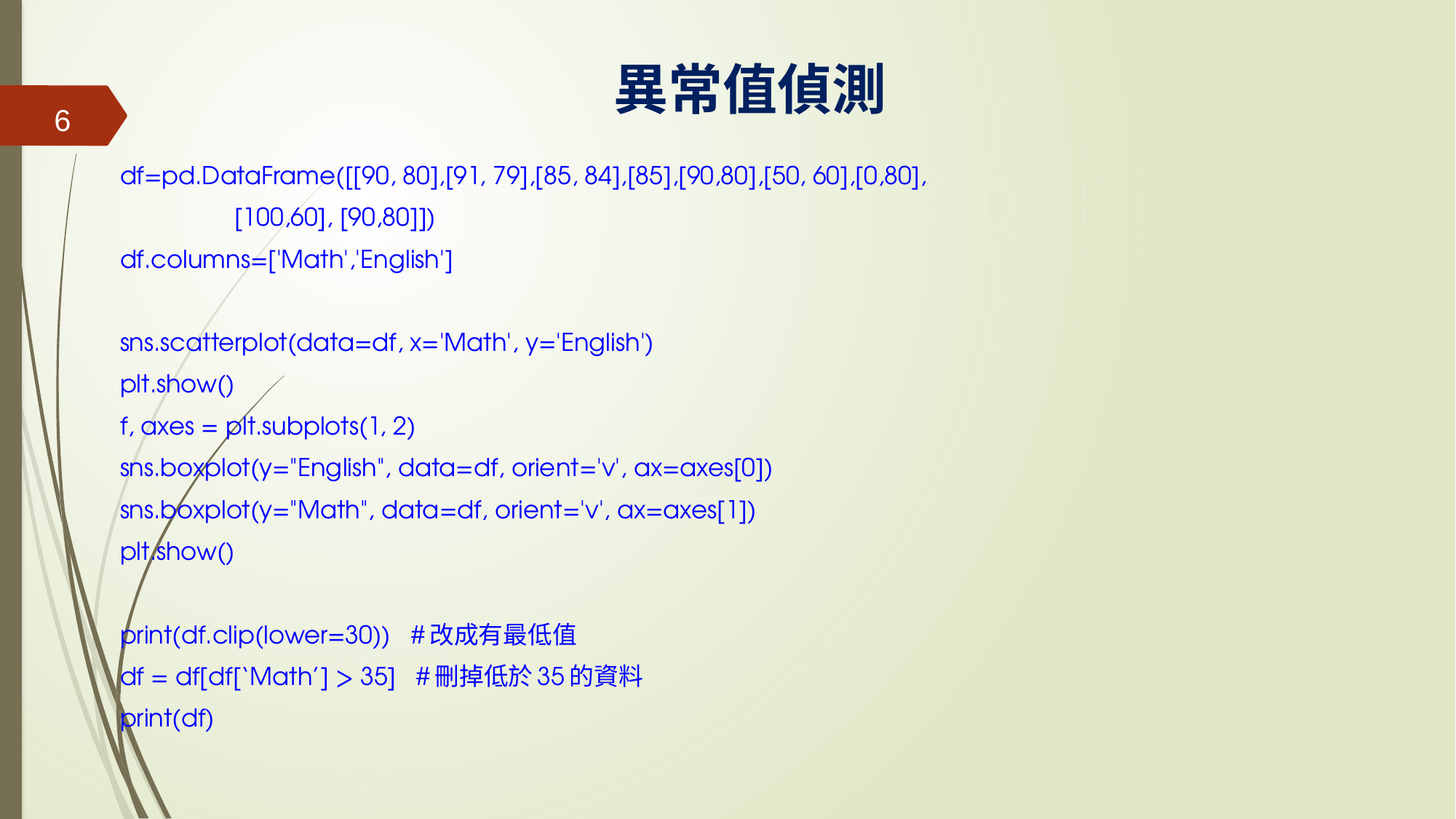

# 異常值偵測
6
df=pd.DataFrame([[90, 80],[91, 79],[85, 84],[85],[90,80],[50, 60],[0,80],
                 [100,60], [90,80]])
df.columns=['Math','English']

sns.scatterplot(data=df, x='Math', y='English')
plt.show()
f, axes = plt.subplots(1, 2)
sns.boxplot(y="English", data=df, orient='v', ax=axes[0])
sns.boxplot(y="Math", data=df, orient='v', ax=axes[1])
plt.show()

print(df.clip(lower=30))   #改成有最低值
df = df[df[‘Math’] > 35]   #刪掉低於35的資料
print(df)